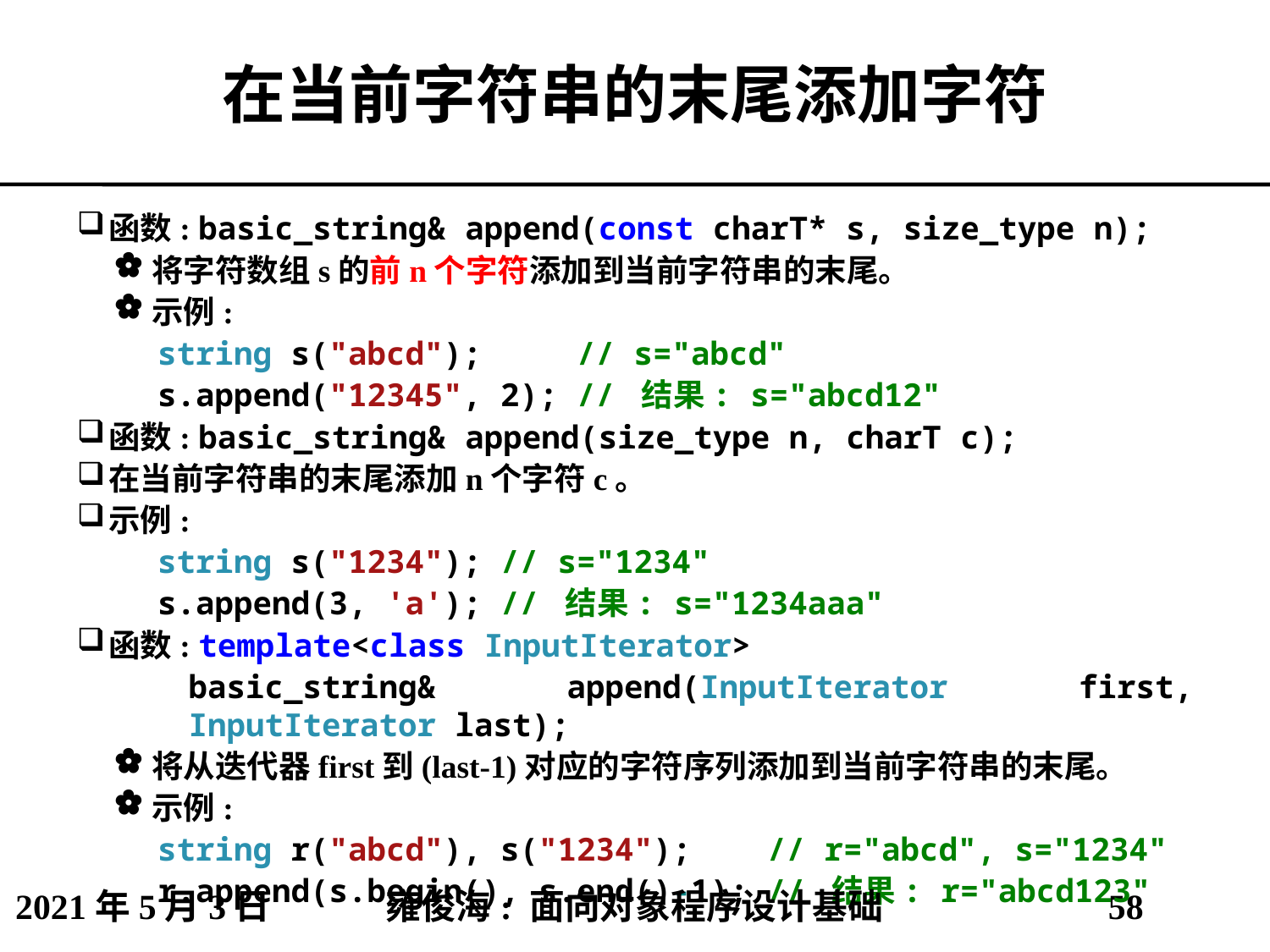

# 在当前字符串的末尾添加字符

函数: basic_string& append(const charT* s, size_type n);
将字符数组s的前n个字符添加到当前字符串的末尾。
示例:
string s("abcd");     // s="abcd"
s.append("12345", 2); // 结果: s="abcd12"
函数: basic_string& append(size_type n, charT c);
在当前字符串的末尾添加n个字符c。
示例:
string s("1234"); // s="1234"
s.append(3, 'a'); // 结果: s="1234aaa"
函数: template<class InputIterator>
basic_string& append(InputIterator first, InputIterator last);
将从迭代器first到(last-1)对应的字符序列添加到当前字符串的末尾。
示例:
string r("abcd"), s("1234");    // r="abcd", s="1234"
r.append(s.begin(), s.end()-1); // 结果: r="abcd123"
2021年5月3日
雍俊海: 面向对象程序设计基础
58